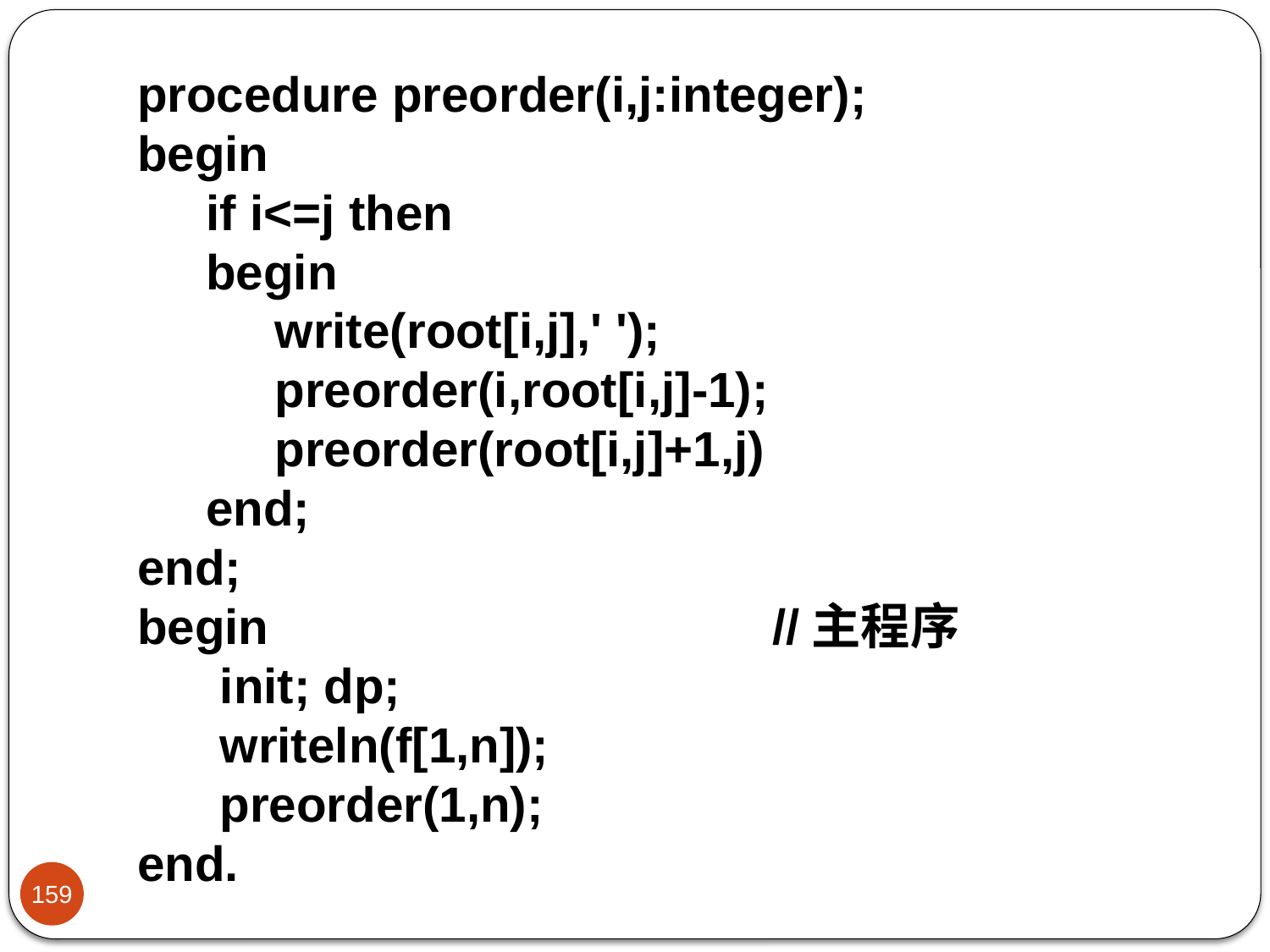

procedure preorder(i,j:integer);
begin
     if i<=j then
     begin
          write(root[i,j],' ');
          preorder(i,root[i,j]-1);
          preorder(root[i,j]+1,j)
     end;
end;
begin				//主程序
      init; dp;
      writeln(f[1,n]);
      preorder(1,n);
end.
159